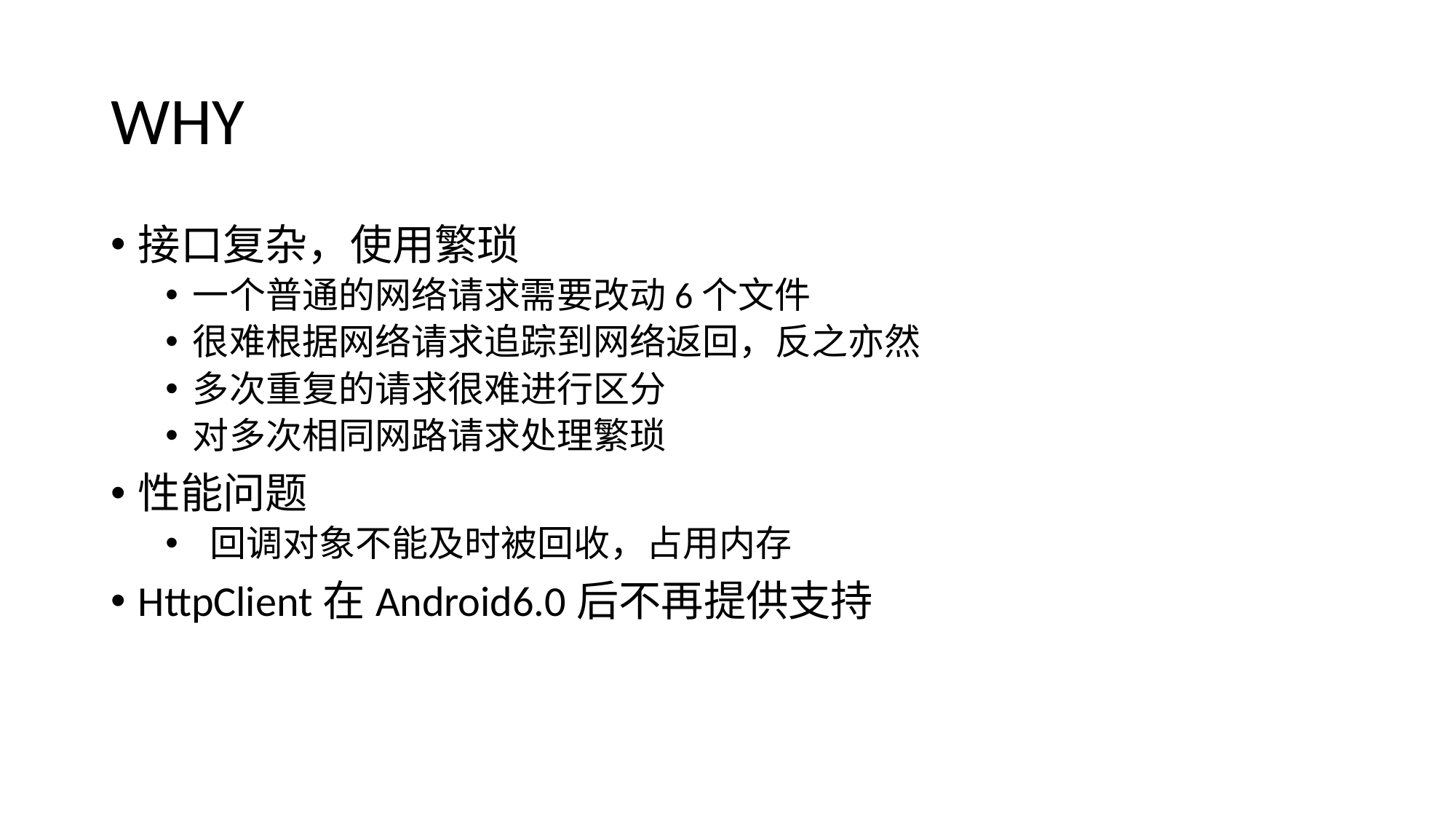

# WHY
接口复杂，使用繁琐
一个普通的网络请求需要改动6个文件
很难根据网络请求追踪到网络返回，反之亦然
多次重复的请求很难进行区分
对多次相同网路请求处理繁琐
性能问题
 回调对象不能及时被回收，占用内存
HttpClient在Android6.0后不再提供支持